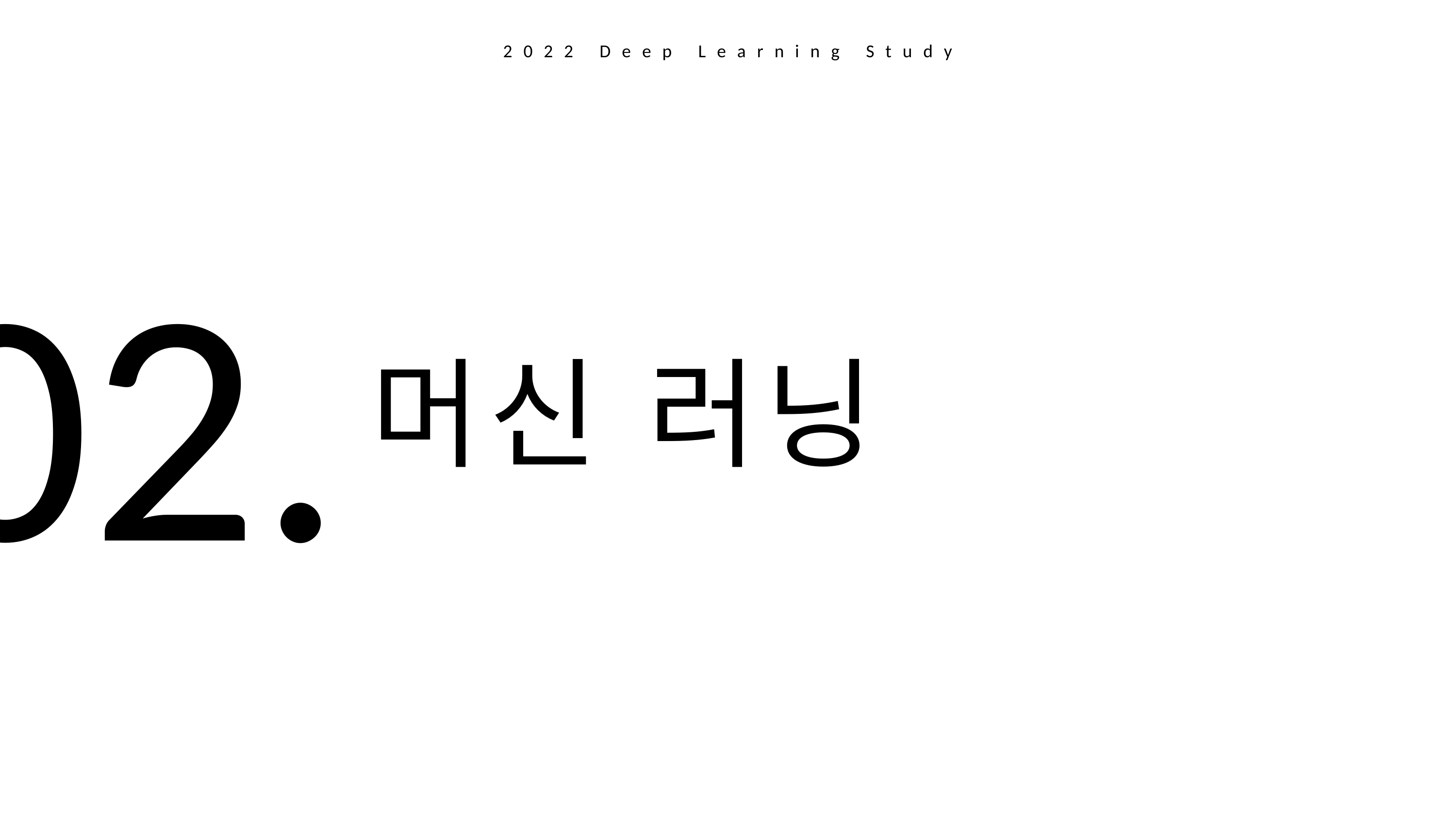

2022 Deep Learning Study
02.
머신 러닝